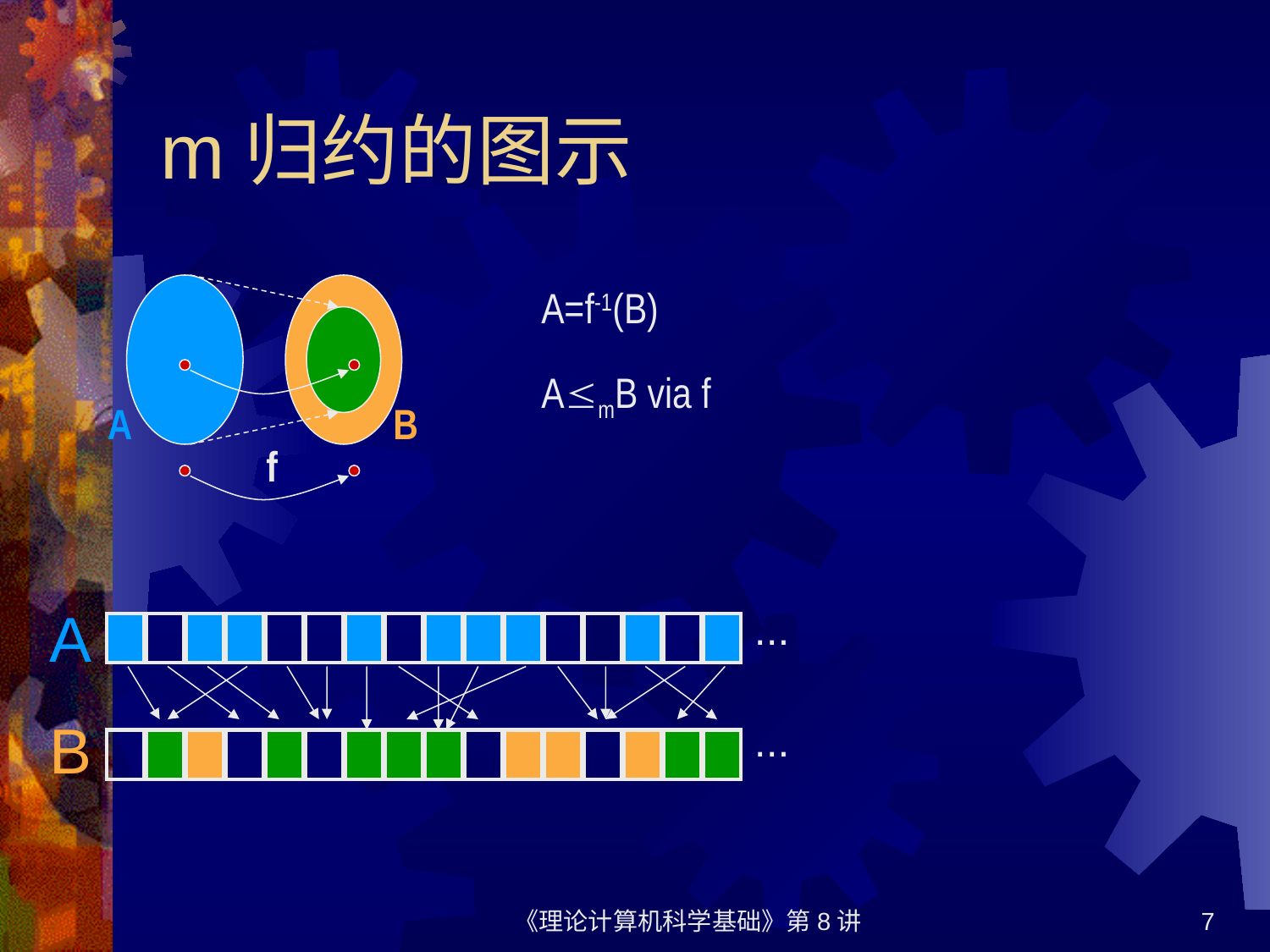

# m归约的图示

A=f-1(B)

A≤mB via f

A
B

f

A
...

B
...

《理论计算机科学基础》第8讲
7